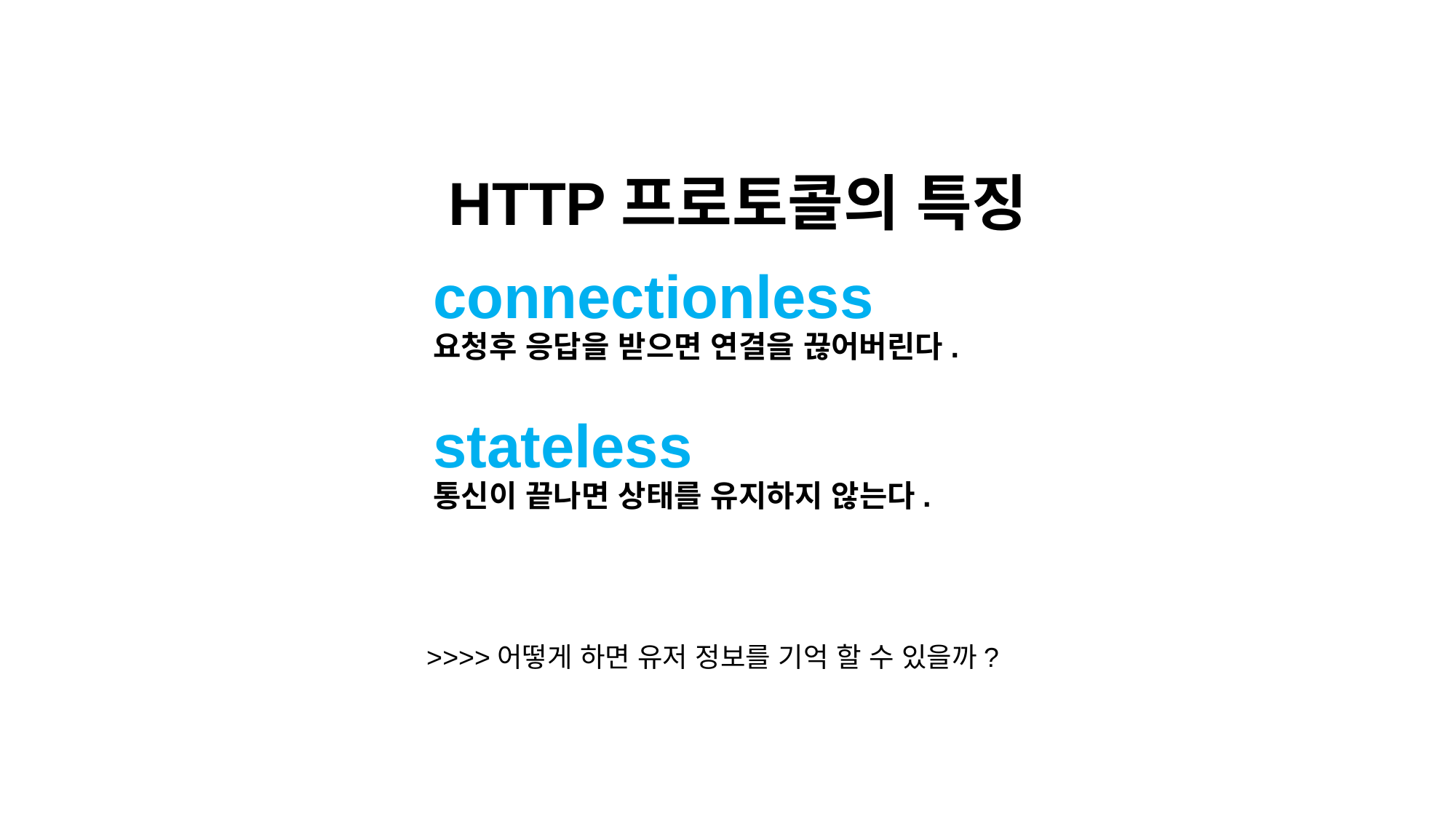

# HTTP프로토콜의 특징
connectionless
요청후 응답을 받으면 연결을 끊어버린다.
stateless
통신이 끝나면 상태를 유지하지 않는다.
>>>>어떻게 하면 유저 정보를 기억 할 수 있을까?